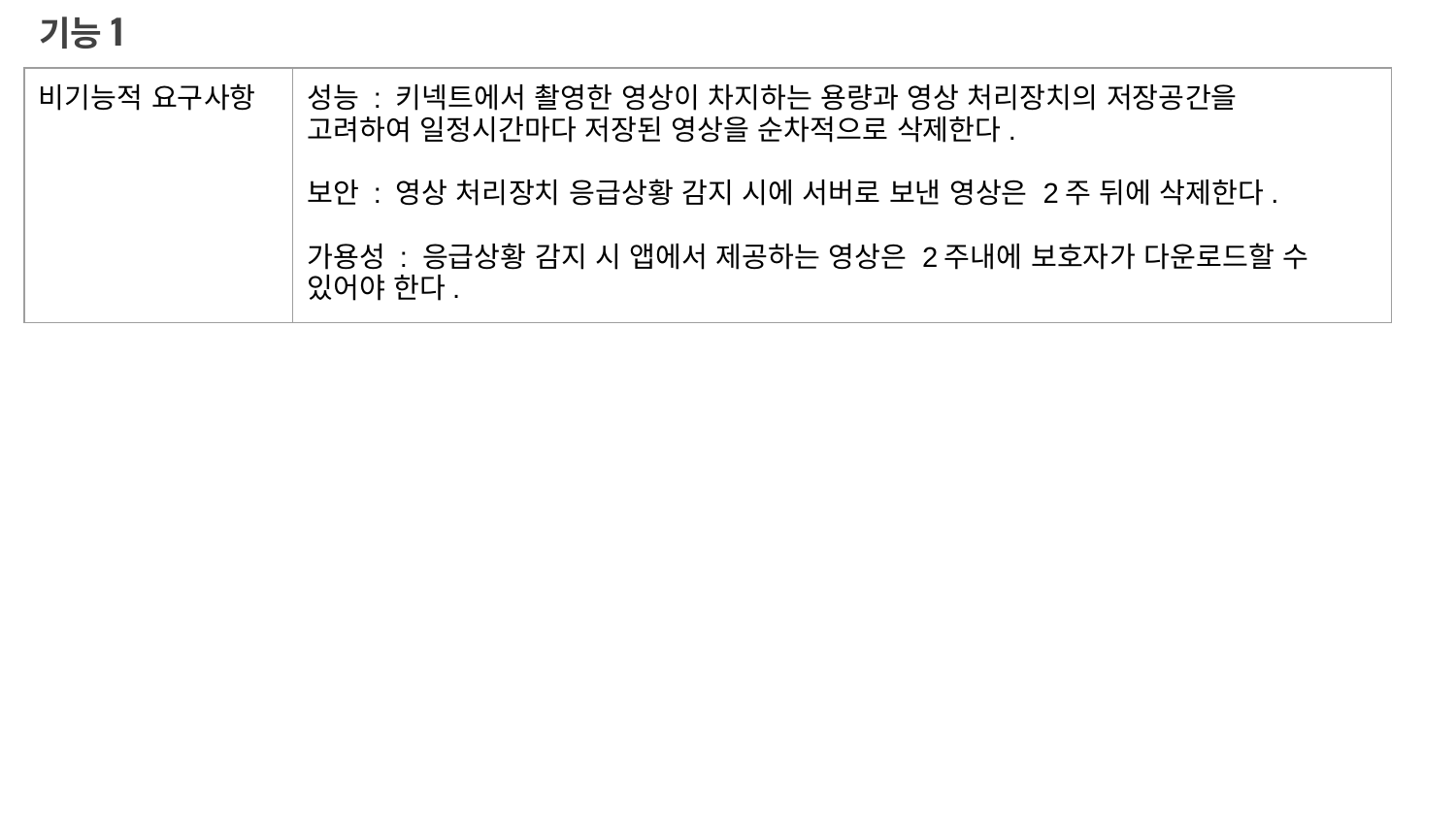

# 기능1
| 비기능적 요구사항 | 성능 : 키넥트에서 촬영한 영상이 차지하는 용량과 영상 처리장치의 저장공간을 고려하여 일정시간마다 저장된 영상을 순차적으로 삭제한다. 보안 : 영상 처리장치 응급상황 감지 시에 서버로 보낸 영상은 2주 뒤에 삭제한다. 가용성 : 응급상황 감지 시 앱에서 제공하는 영상은 2주내에 보호자가 다운로드할 수 있어야 한다. |
| --- | --- |